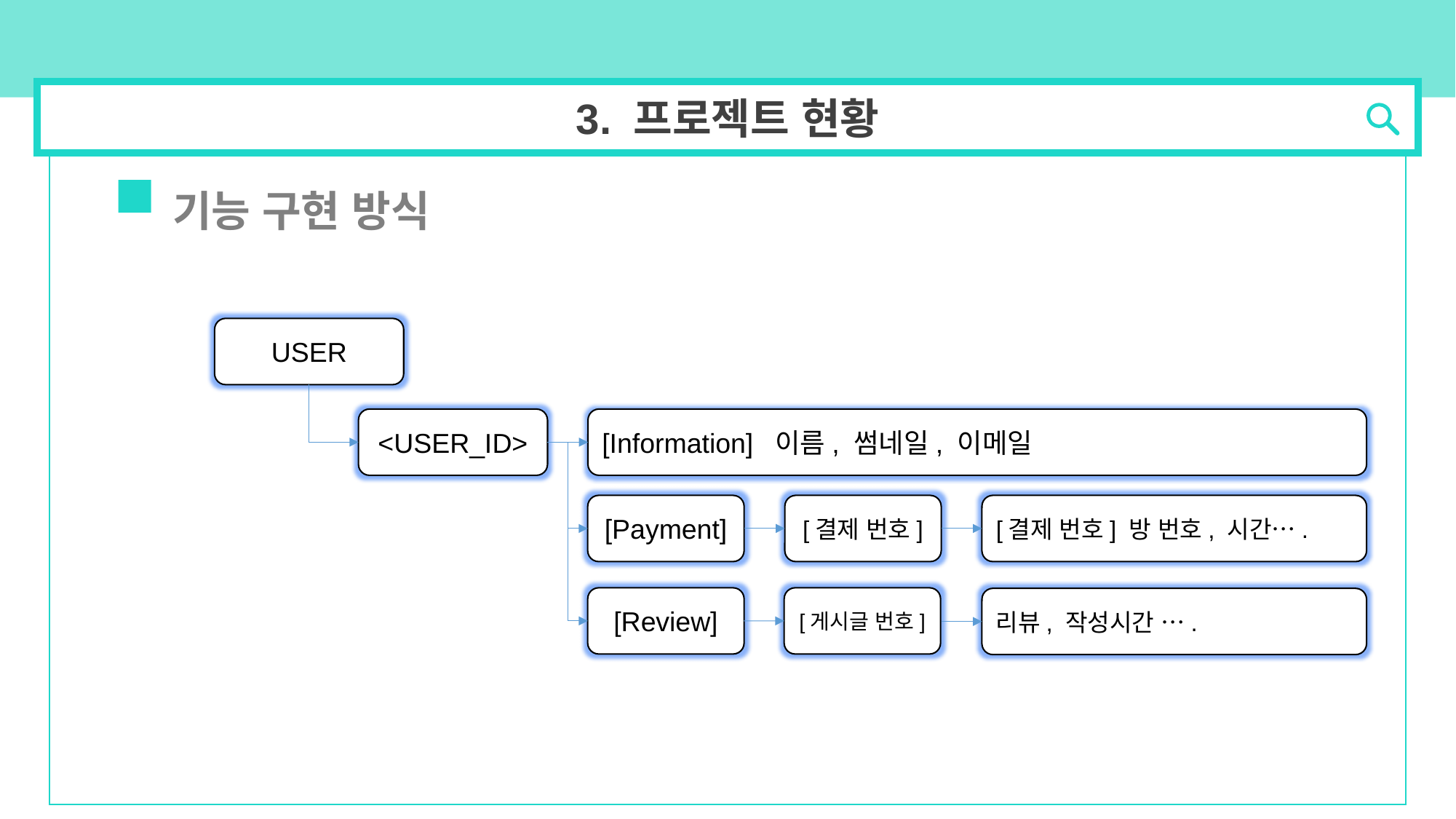

3. 프로젝트 현황

 기능 구현 방식

USER
[Information]  이름, 썸네일, 이메일
<USER_ID>
[Payment]
[결제 번호]
[결제 번호] 방 번호, 시간….
[Review]
[게시글 번호]
리뷰, 작성시간 ….